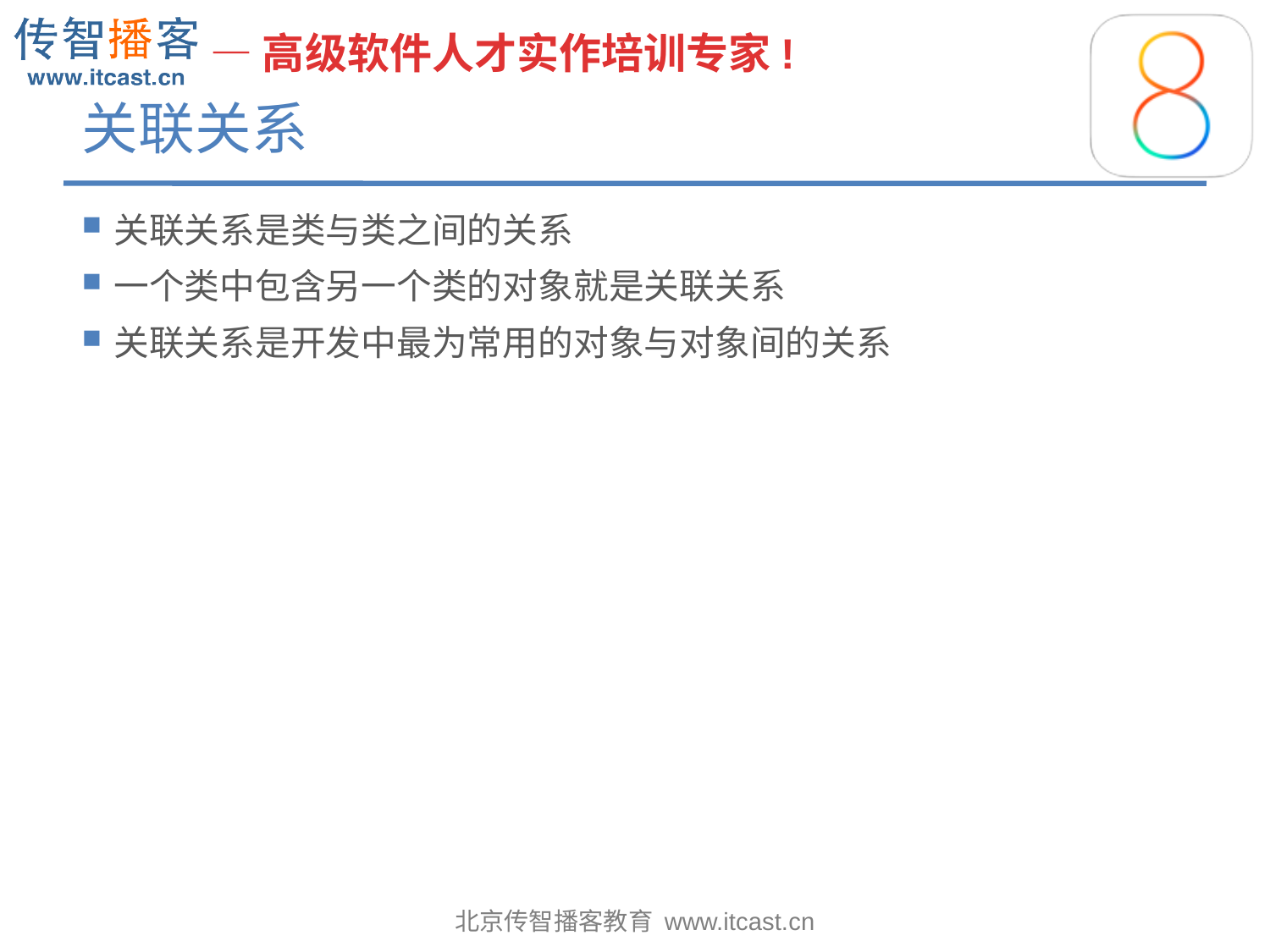

# 关联关系
关联关系是类与类之间的关系
一个类中包含另一个类的对象就是关联关系
关联关系是开发中最为常用的对象与对象间的关系